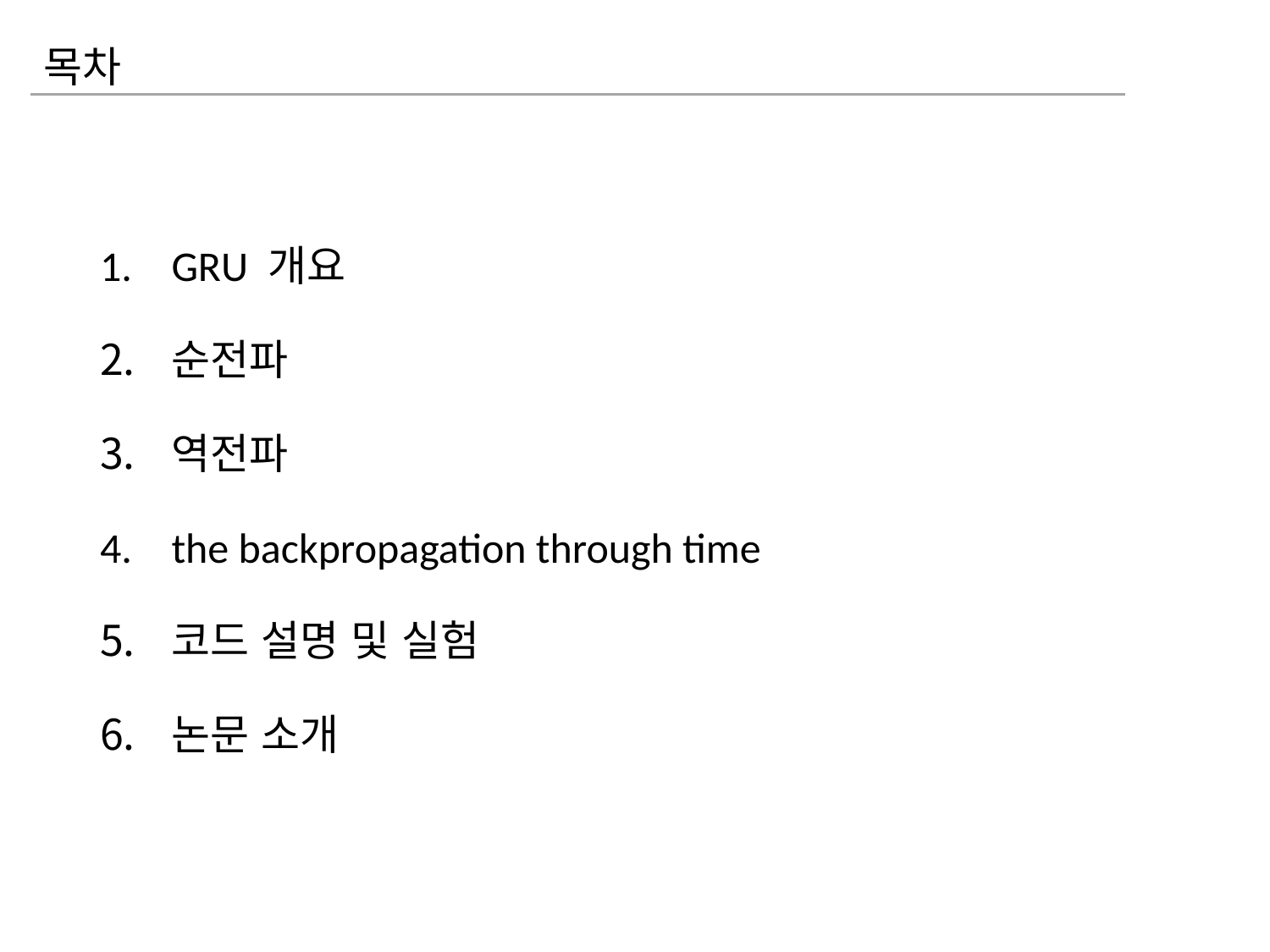

# 목차
GRU 개요
순전파
역전파
the backpropagation through time
코드 설명 및 실험
논문 소개